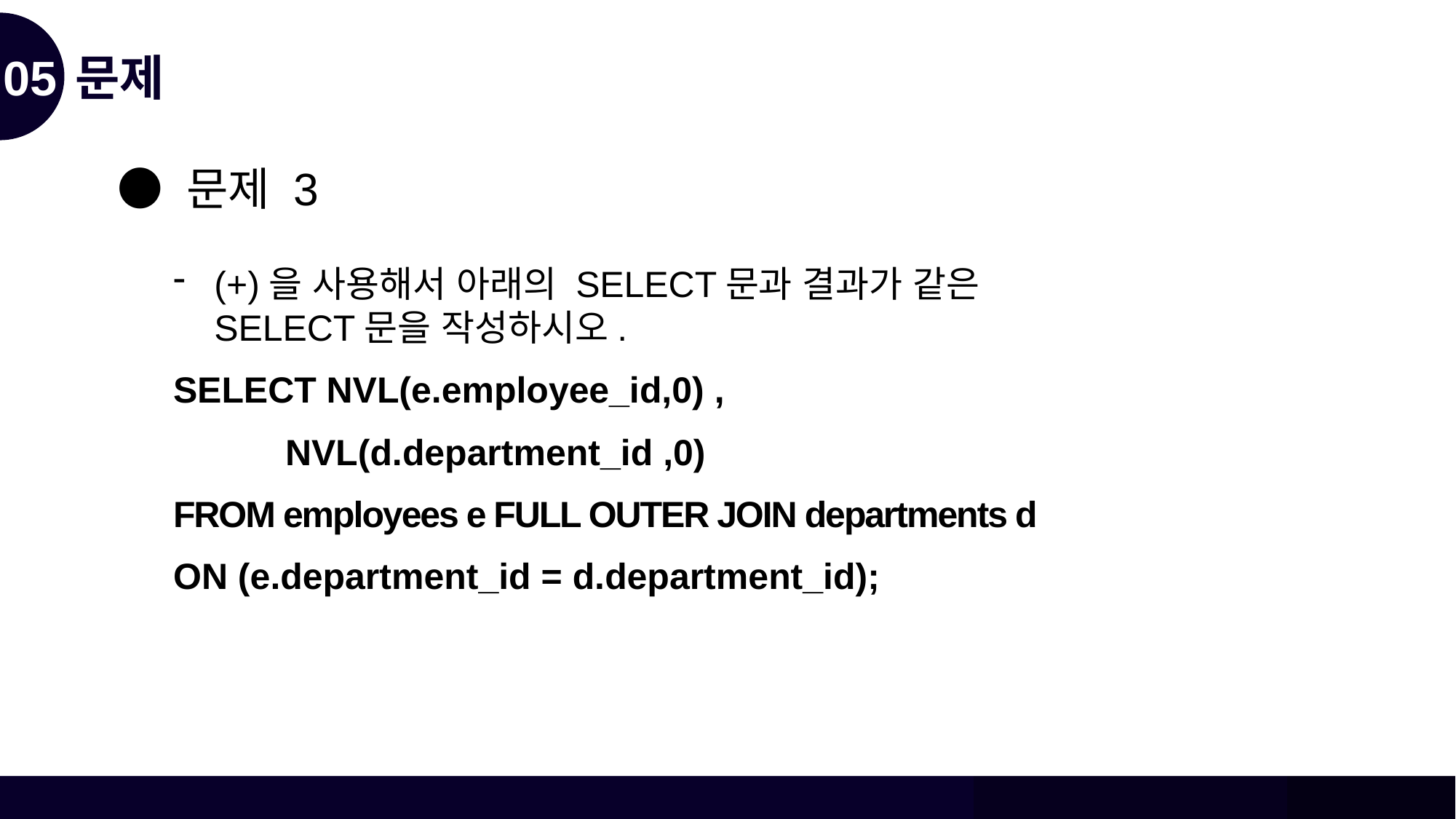

05
문제
● 문제 3
(+)을 사용해서 아래의 SELECT문과 결과가 같은 SELECT문을 작성하시오.
SELECT NVL(e.employee_id,0) ,
           NVL(d.department_id ,0)
FROM employees e FULL OUTER JOIN departments d
ON (e.department_id = d.department_id);